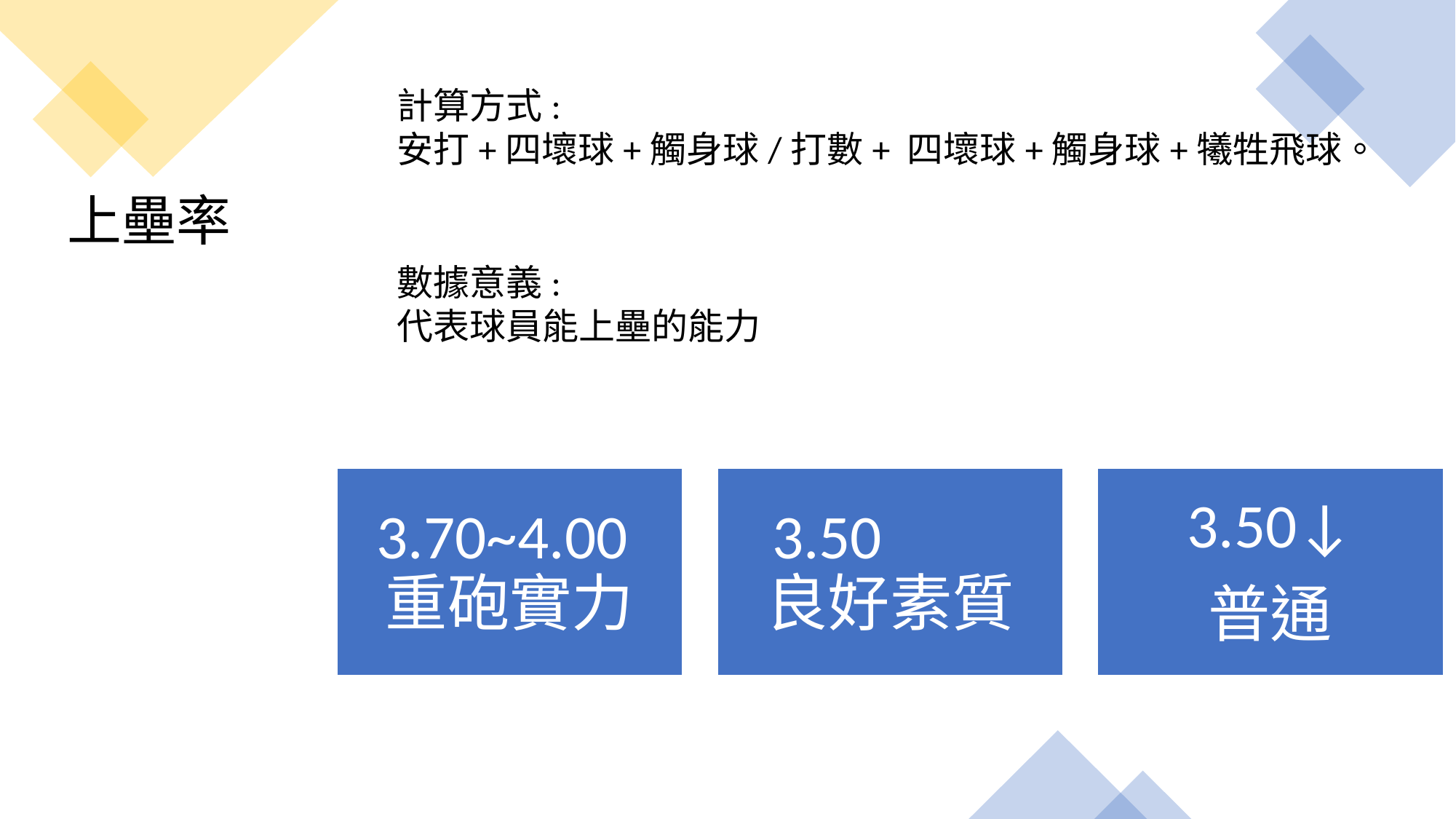

# 上壘率

計算方式:
安打+四壞球+觸身球/打數+ 四壞球+觸身球+犧牲飛球。

數據意義:
代表球員能上壘的能力
3.70~4.00重砲實力
3.50          良好素質
3.50↓
普通